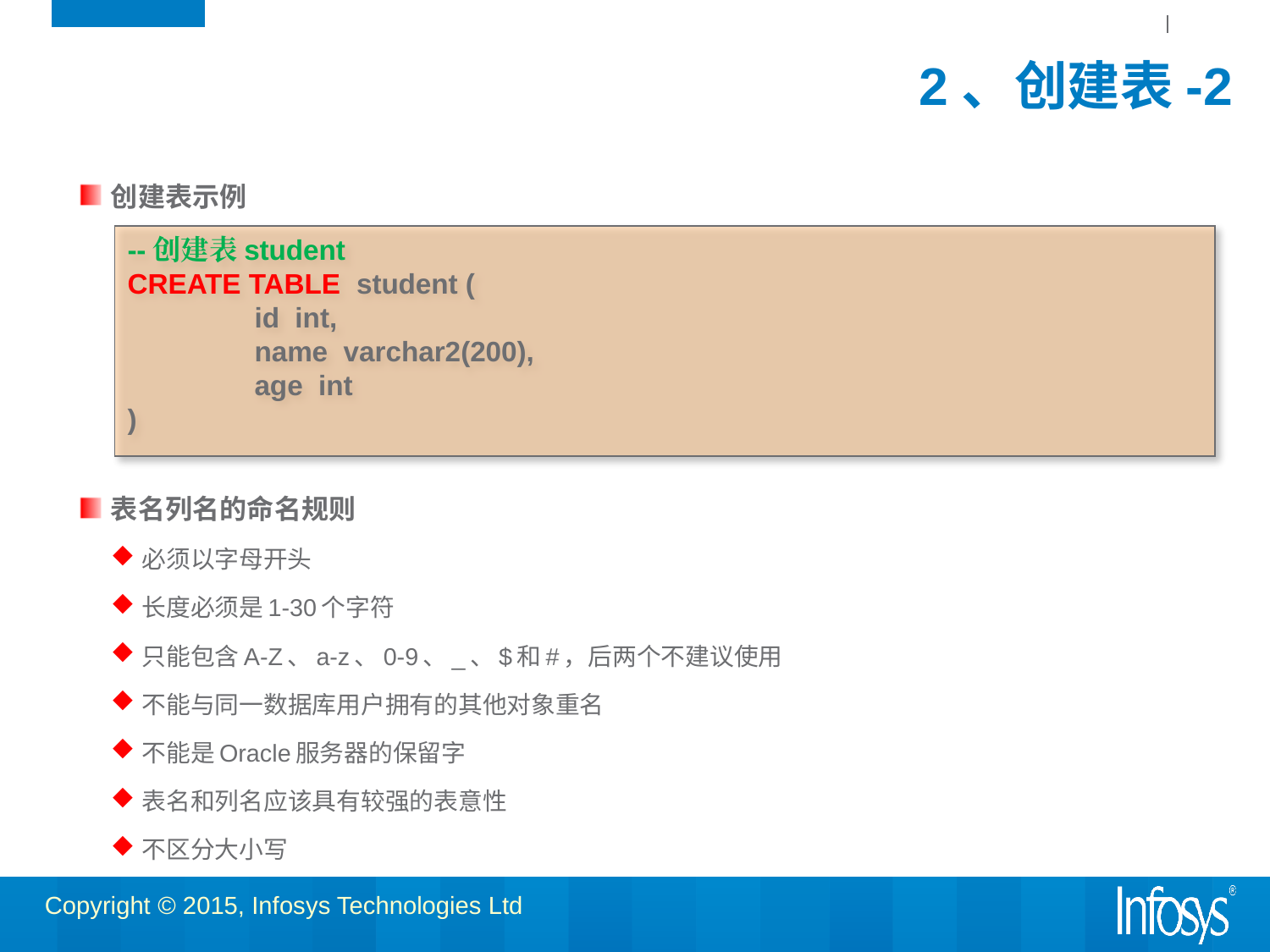

# 2、创建表-2
创建表示例

表名列名的命名规则
必须以字母开头
长度必须是1-30个字符
只能包含A-Z、a-z、0-9、_、$和#，后两个不建议使用
不能与同一数据库用户拥有的其他对象重名
不能是Oracle服务器的保留字
表名和列名应该具有较强的表意性
不区分大小写
--创建表student
CREATE TABLE  student (
	id  int,
	name  varchar2(200),
	age  int
)